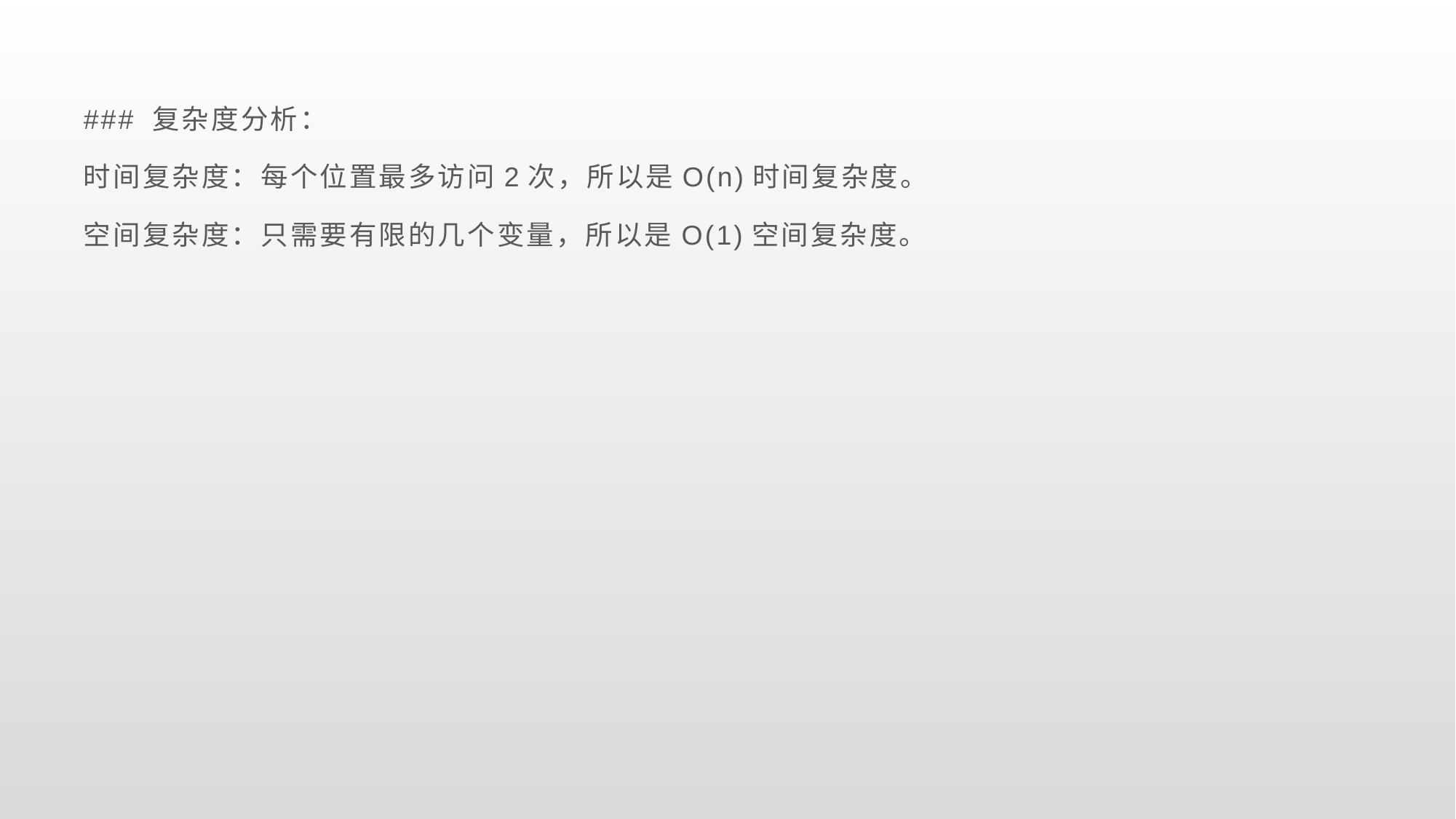

### 复杂度分析：
时间复杂度：每个位置最多访问2次，所以是O(n)时间复杂度。
空间复杂度：只需要有限的几个变量，所以是O(1)空间复杂度。